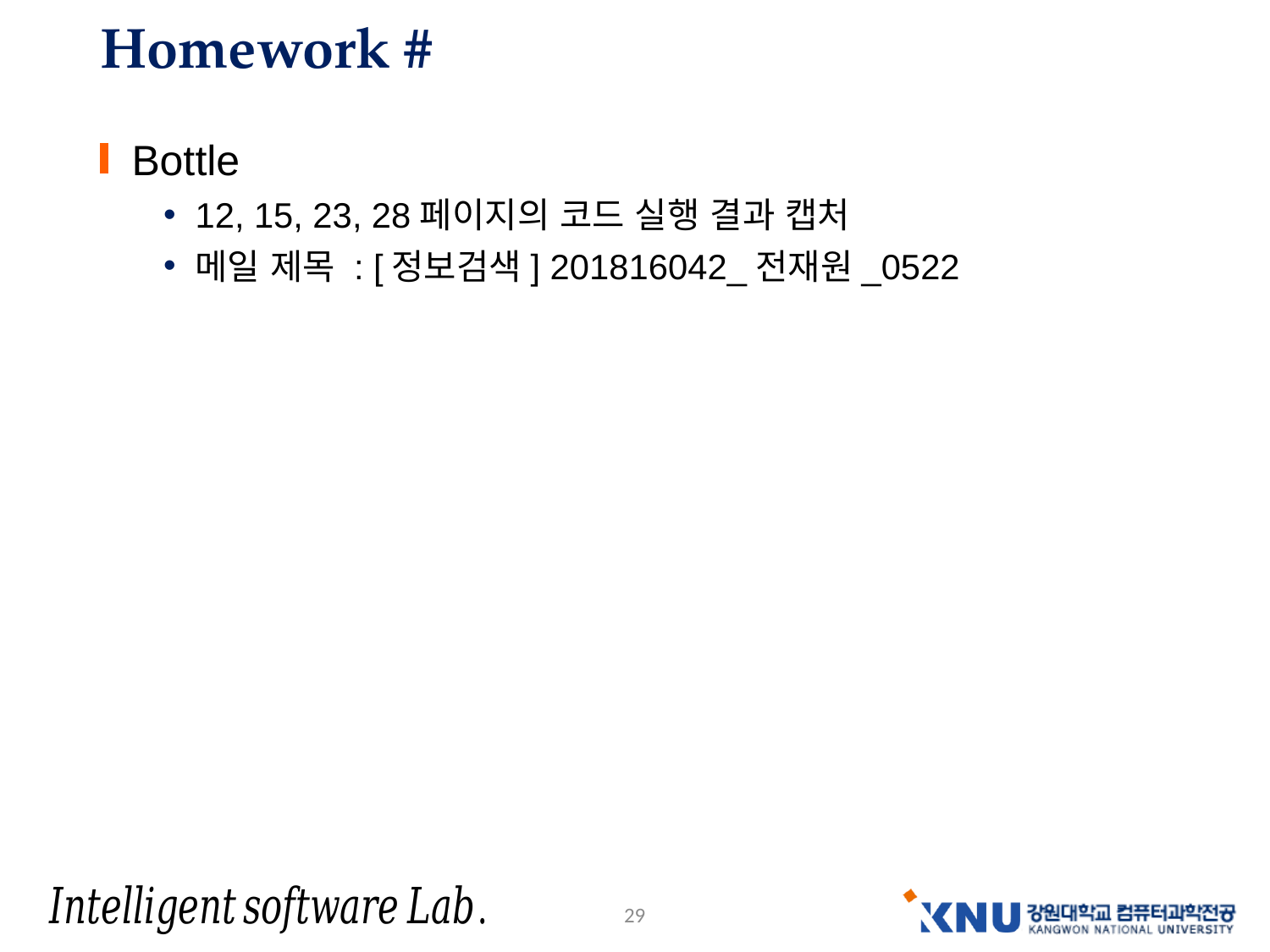

# Homework #
Bottle
12, 15, 23, 28페이지의 코드 실행 결과 캡처
메일 제목 : [정보검색] 201816042_전재원_0522